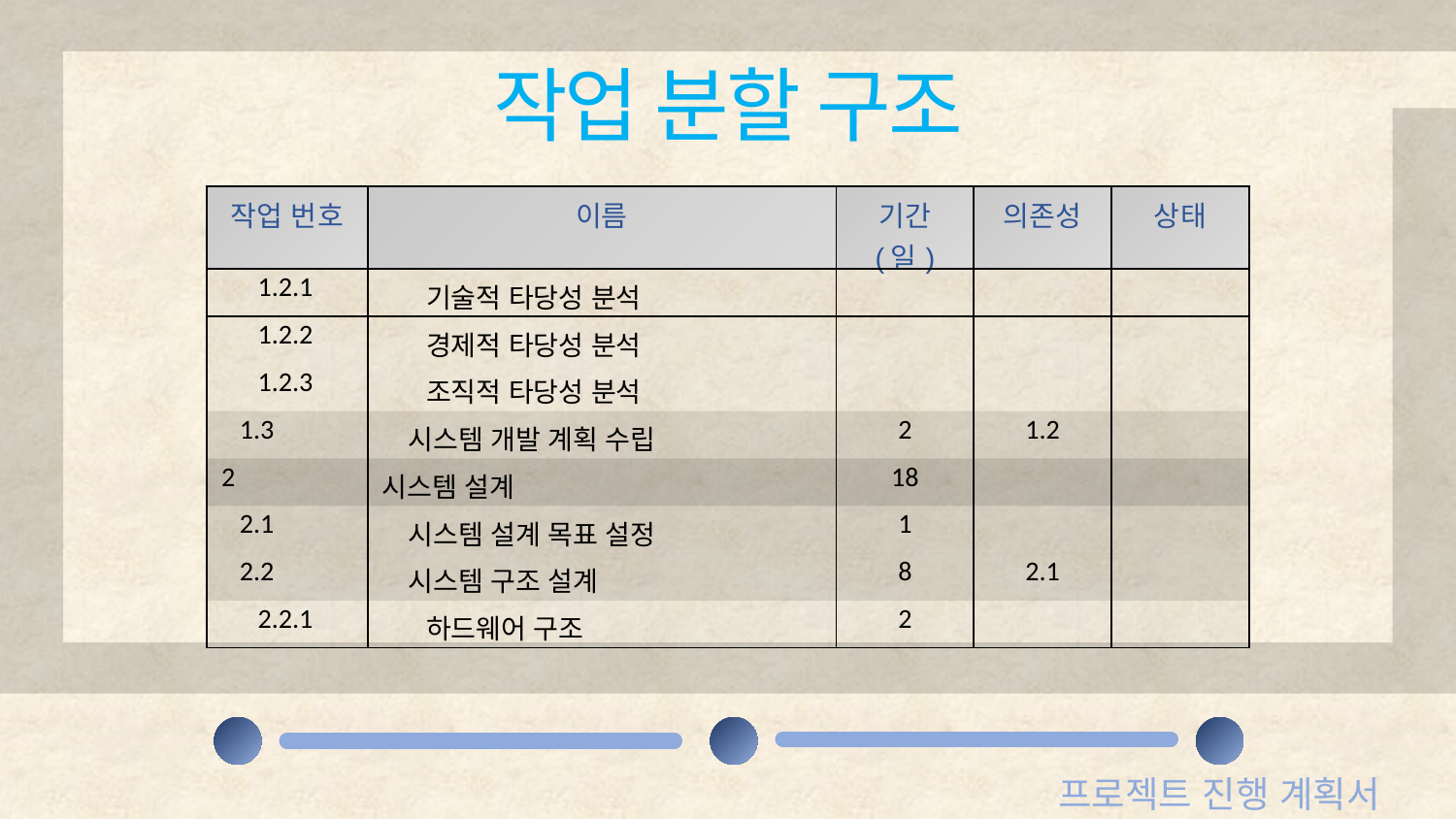

작업 분할 구조
| 작업 번호 | 이름 | 기간 (일) | 의존성 | 상태 |
| --- | --- | --- | --- | --- |
| 1.2.1 | 기술적 타당성 분석 |  |  |  |
| 1.2.2 | 경제적 타당성 분석 |  |  |  |
| 1.2.3 | 조직적 타당성 분석 |  |  |  |
| 1.3 | 시스템 개발 계획 수립 | 2 | 1.2 |  |
| 2 | 시스템 설계 | 18 |  |  |
| 2.1 | 시스템 설계 목표 설정 | 1 |  |  |
| 2.2 | 시스템 구조 설계 | 8 | 2.1 |  |
| 2.2.1 | 하드웨어 구조 | 2 |  |  |

프로젝트 진행 계획서